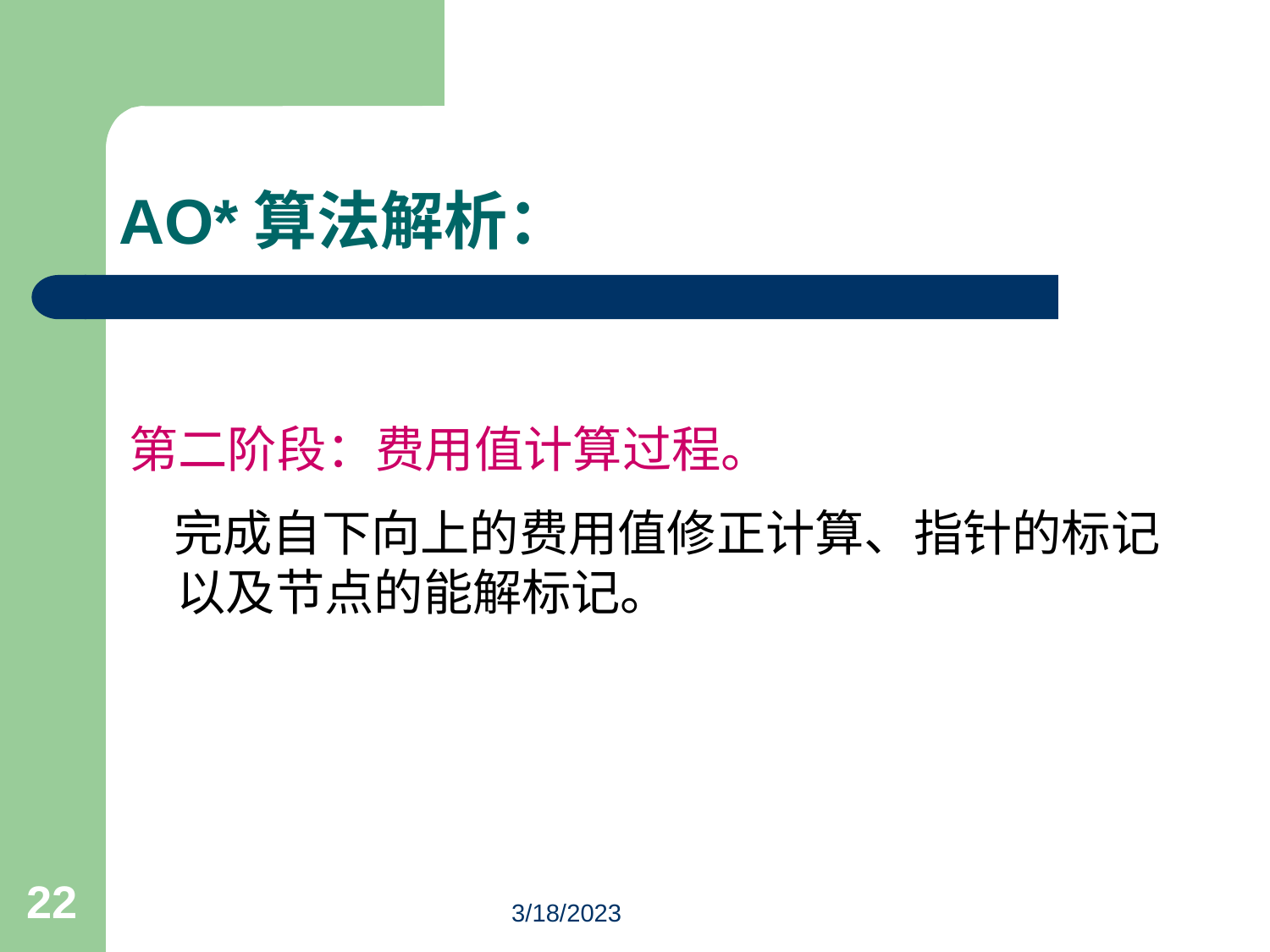

# AO*算法解析：

第二阶段：费用值计算过程。
   完成自下向上的费用值修正计算、指针的标记以及节点的能解标记。
22
3/18/2023